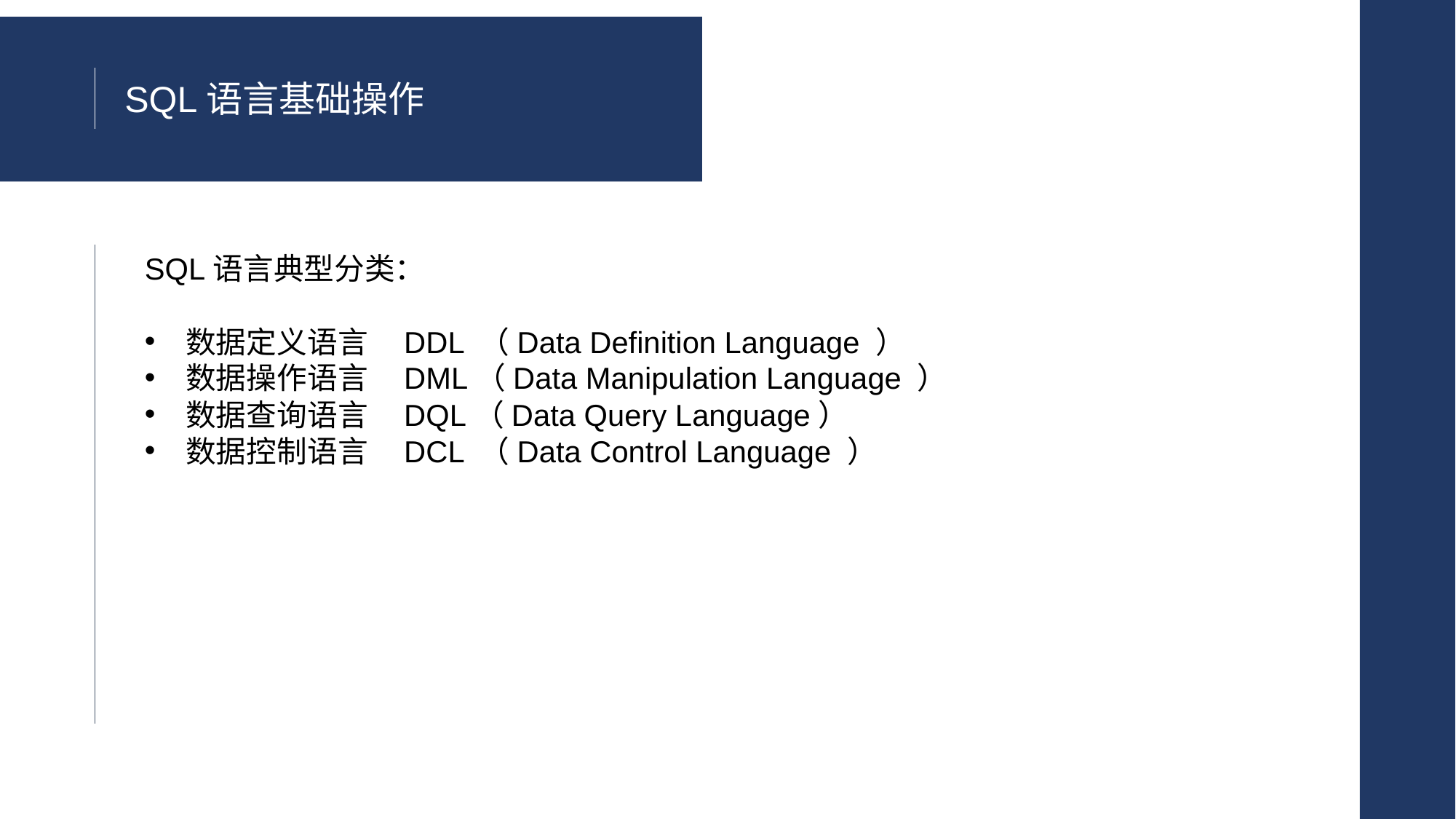

SQL语言基础操作
SQL语言典型分类：

数据定义语言	DDL （Data Definition Language ）
数据操作语言 	DML（Data Manipulation Language ）
数据查询语言	DQL（Data Query Language）
数据控制语言	DCL （Data Control Language ）